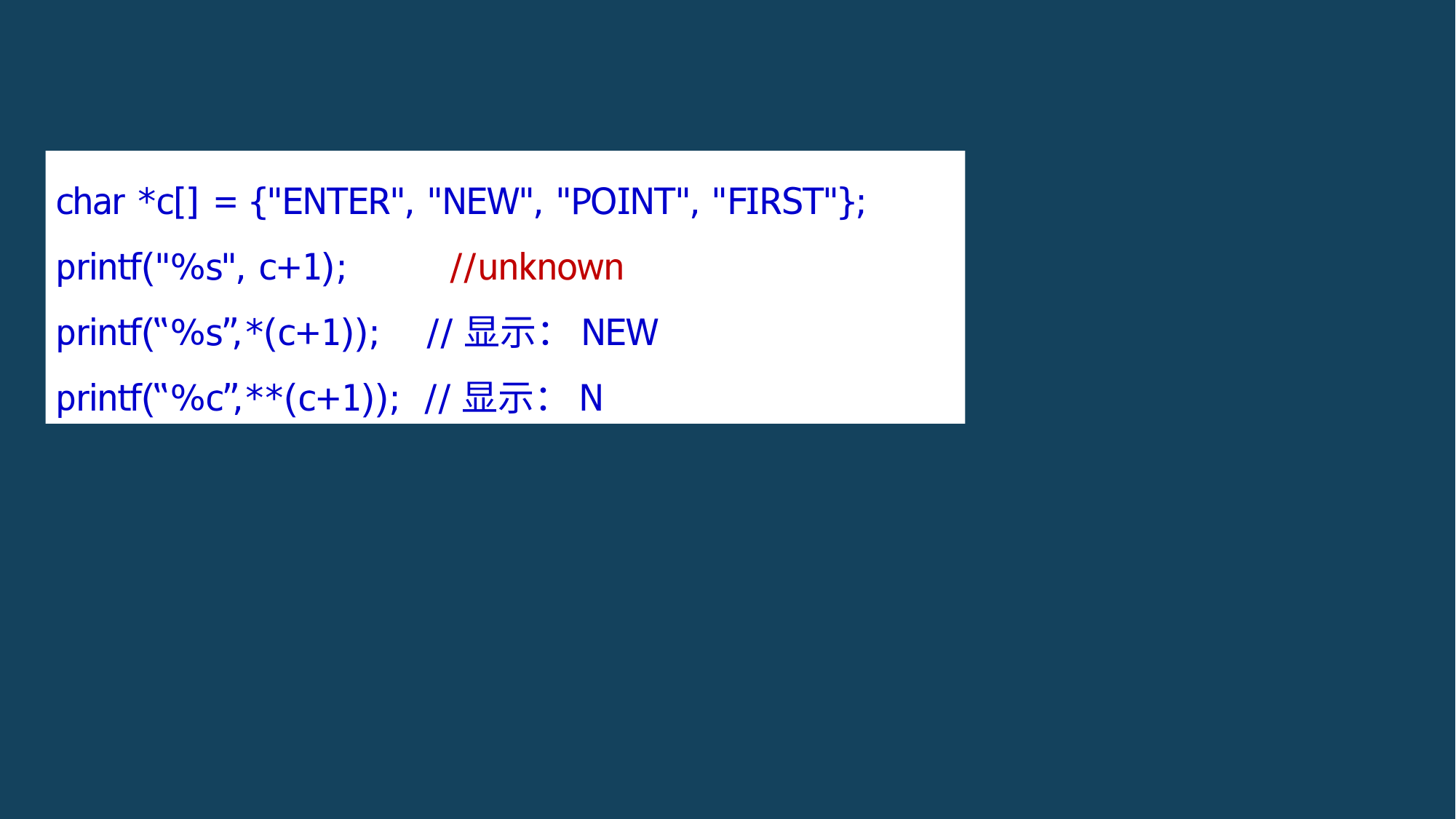

char *c[] = {"ENTER", "NEW", "POINT", "FIRST"};
printf("%s", c+1);         //unknown
printf(“%s”,*(c+1));    //显示：NEW
printf(“%c”,**(c+1));  //显示：N